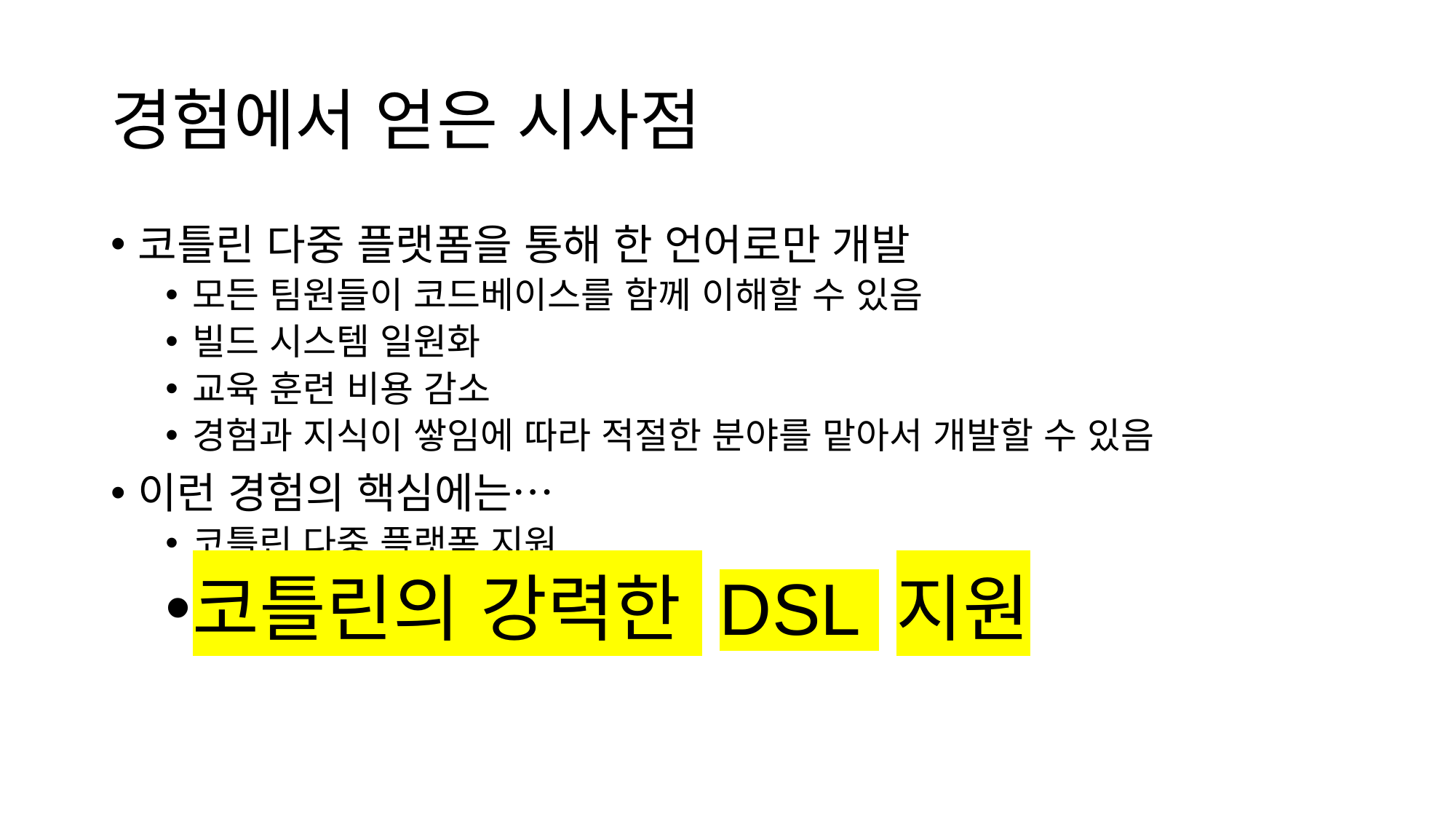

# 경험에서 얻은 시사점
코틀린 다중 플랫폼을 통해 한 언어로만 개발
모든 팀원들이 코드베이스를 함께 이해할 수 있음
빌드 시스템 일원화
교육 훈련 비용 감소
경험과 지식이 쌓임에 따라 적절한 분야를 맡아서 개발할 수 있음
이런 경험의 핵심에는…
코틀린 다중 플랫폼 지원
코틀린의 강력한 DSL 지원